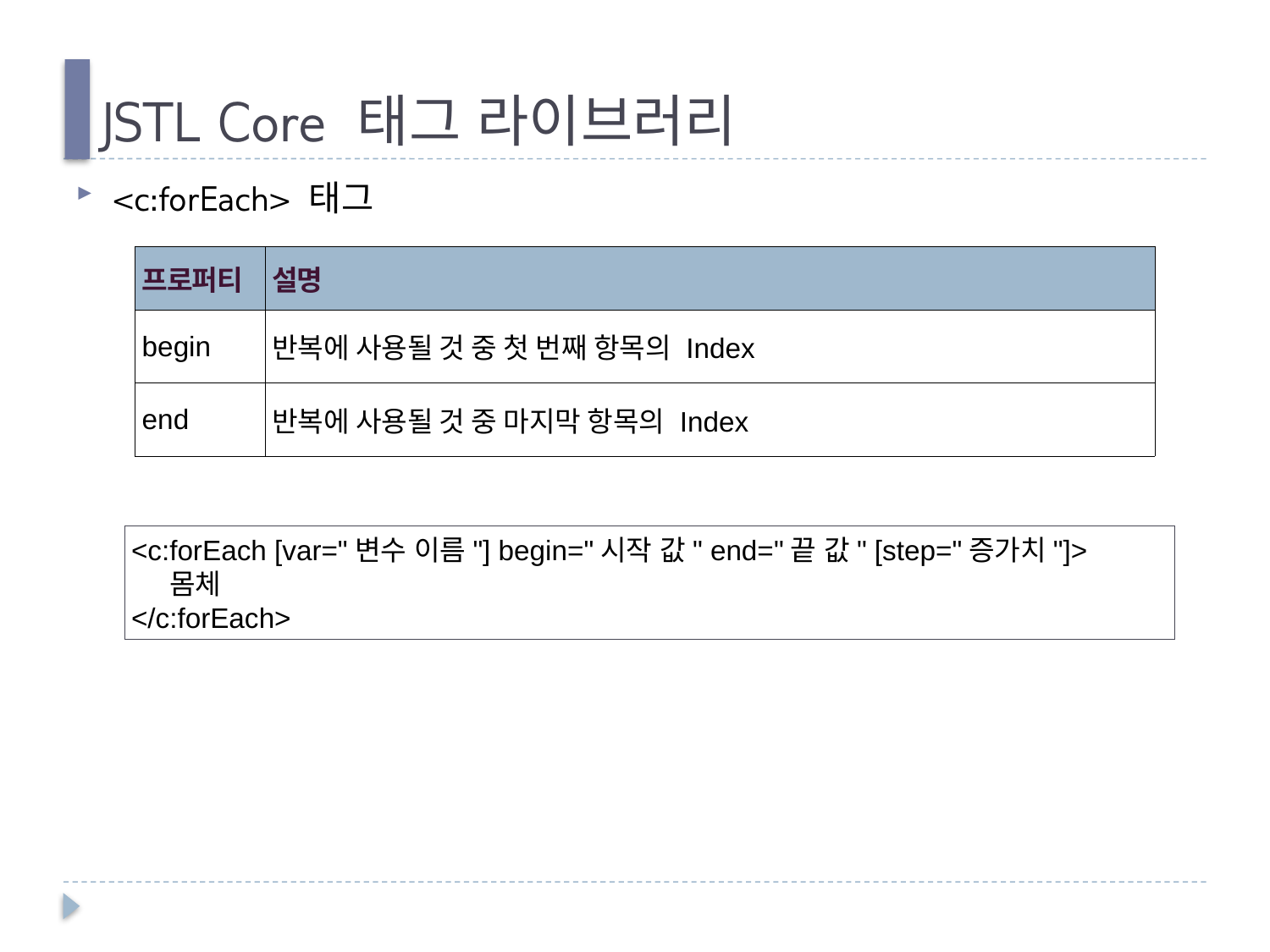

# JSTL Core 태그 라이브러리
<c:forEach> 태그

| 프로퍼티 | 설명 |
| --- | --- |
| begin | 반복에 사용될 것 중 첫 번째 항목의 Index |
| end | 반복에 사용될 것 중 마지막 항목의 Index |
<c:forEach [var="변수 이름"] begin="시작 값" end="끝 값" [step="증가치"]>
    몸체
</c:forEach>